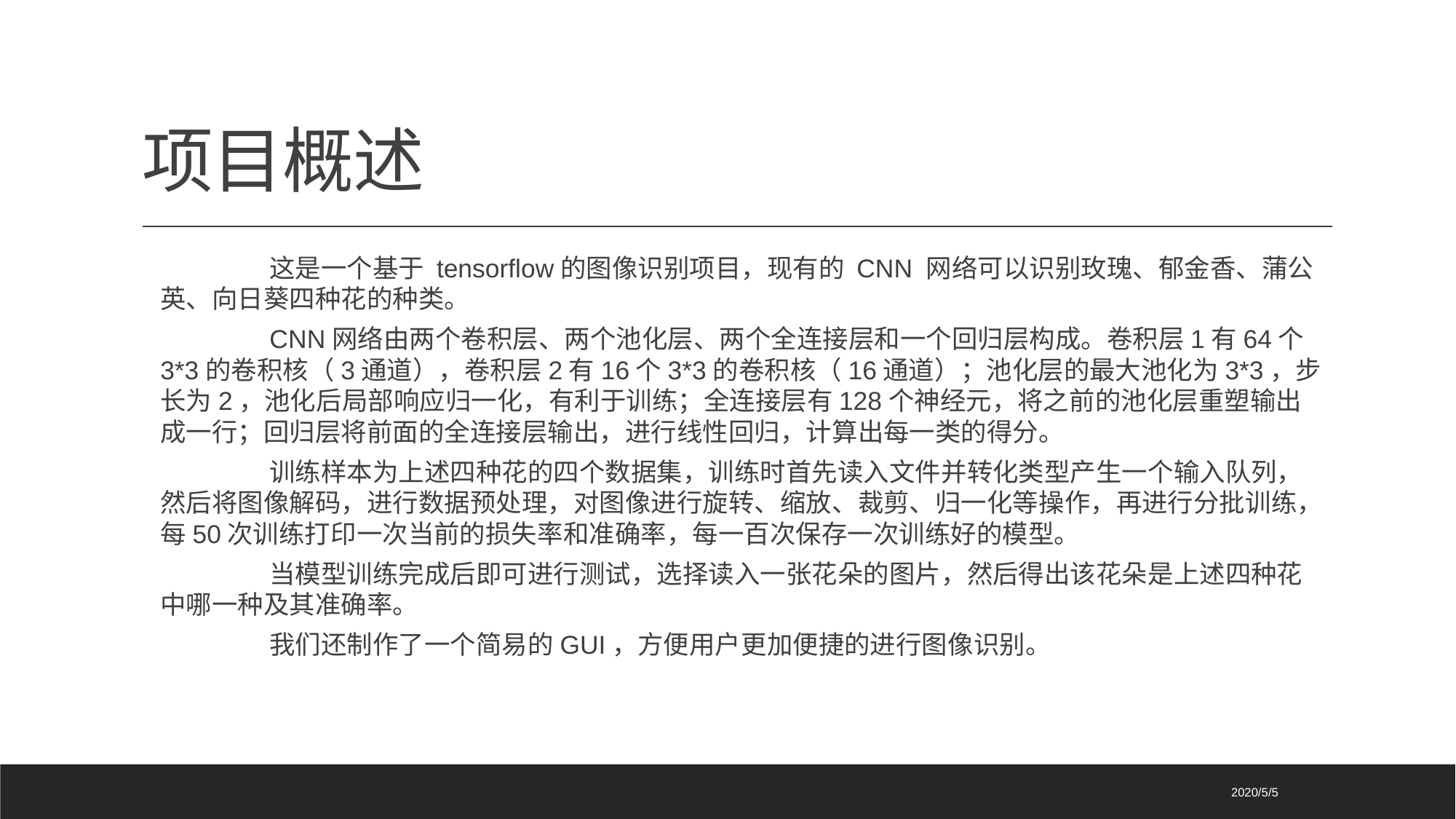

# 项目概述
	这是一个基于 tensorflow的图像识别项目，现有的 CNN 网络可以识别玫瑰、郁金香、蒲公英、向日葵四种花的种类。
	CNN网络由两个卷积层、两个池化层、两个全连接层和一个回归层构成。卷积层1有64个3*3的卷积核（3通道），卷积层2有16个3*3的卷积核（16通道）；池化层的最大池化为3*3，步长为2，池化后局部响应归一化，有利于训练；全连接层有128个神经元，将之前的池化层重塑输出成一行；回归层将前面的全连接层输出，进行线性回归，计算出每一类的得分。
	训练样本为上述四种花的四个数据集，训练时首先读入文件并转化类型产生一个输入队列，然后将图像解码，进行数据预处理，对图像进行旋转、缩放、裁剪、归一化等操作，再进行分批训练，每50次训练打印一次当前的损失率和准确率，每一百次保存一次训练好的模型。
	当模型训练完成后即可进行测试，选择读入一张花朵的图片，然后得出该花朵是上述四种花中哪一种及其准确率。
	我们还制作了一个简易的GUI，方便用户更加便捷的进行图像识别。
2020/5/5